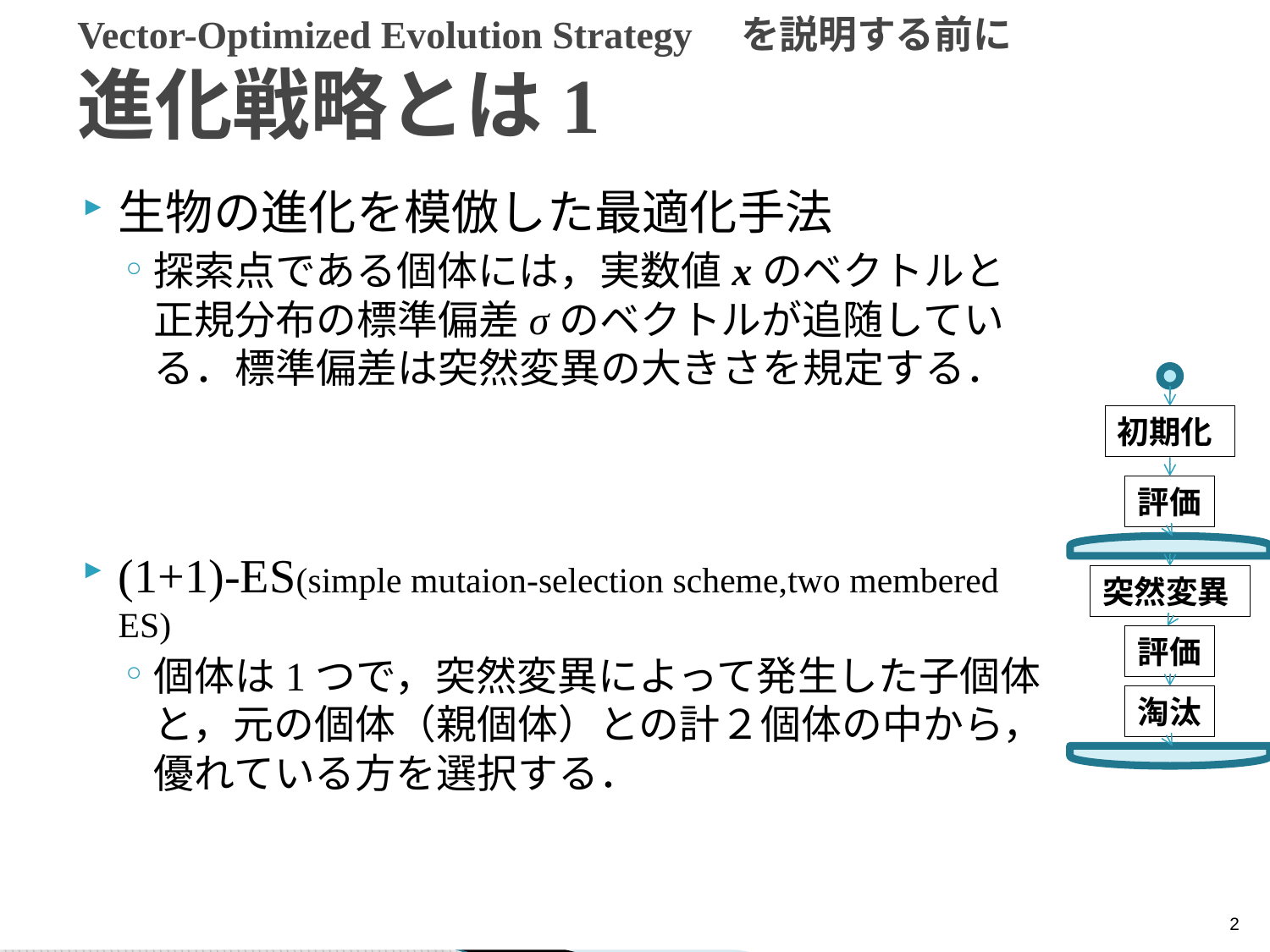

# Vector-Optimized Evolution Strategy　を説明する前に 進化戦略とは1
生物の進化を模倣した最適化手法
探索点である個体には，実数値xのベクトルと正規分布の標準偏差σのベクトルが追随している．標準偏差は突然変異の大きさを規定する．

(1+1)-ES(simple mutaion-selection scheme,two membered ES)
個体は1つで，突然変異によって発生した子個体と，元の個体（親個体）との計２個体の中から，優れている方を選択する．

初期化

評価
突然変異
評価

淘汰

2